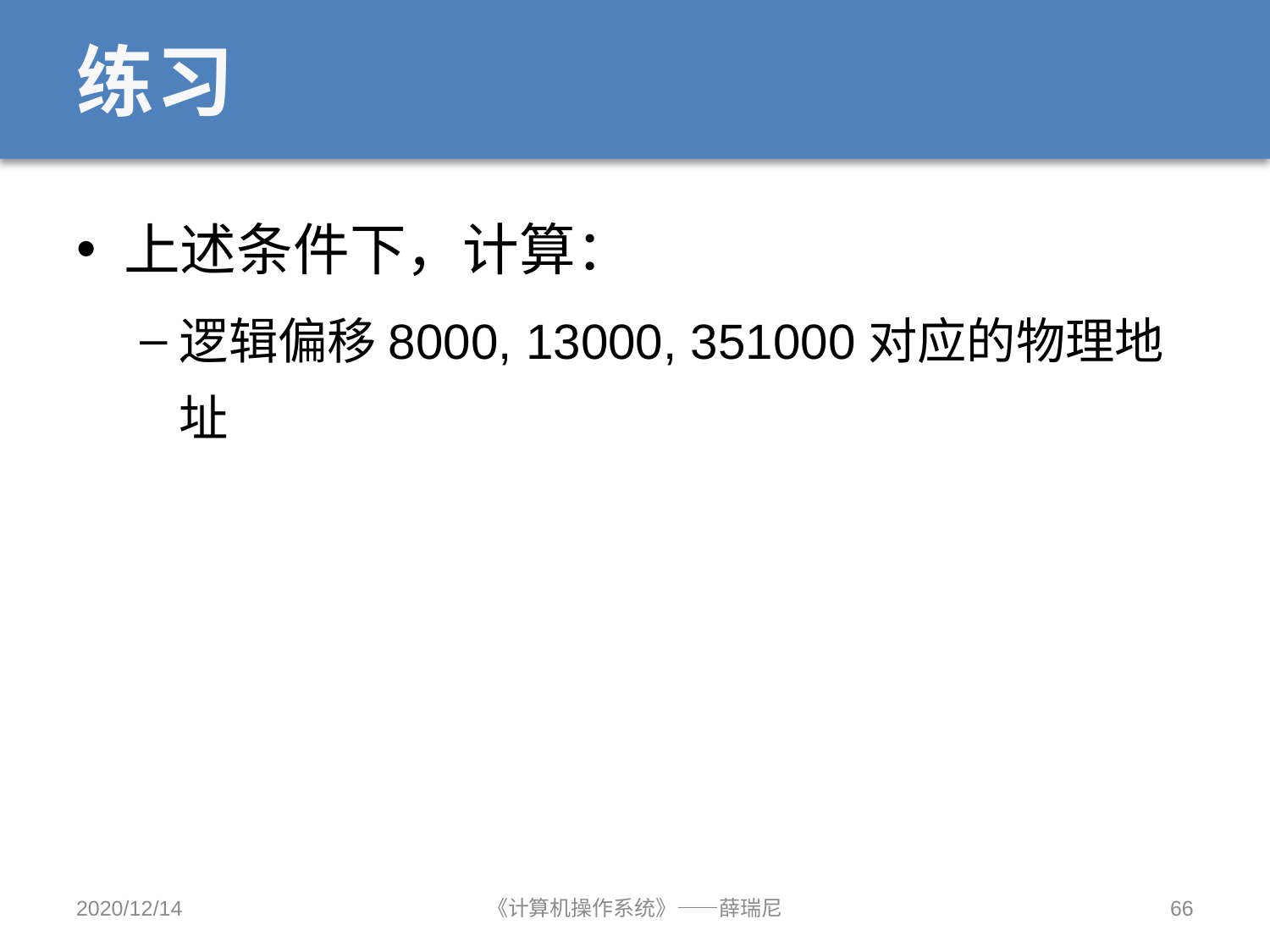

# 练习
上述条件下，计算：
逻辑偏移8000, 13000, 351000对应的物理地址
2020/12/14
《计算机操作系统》——薛瑞尼
66